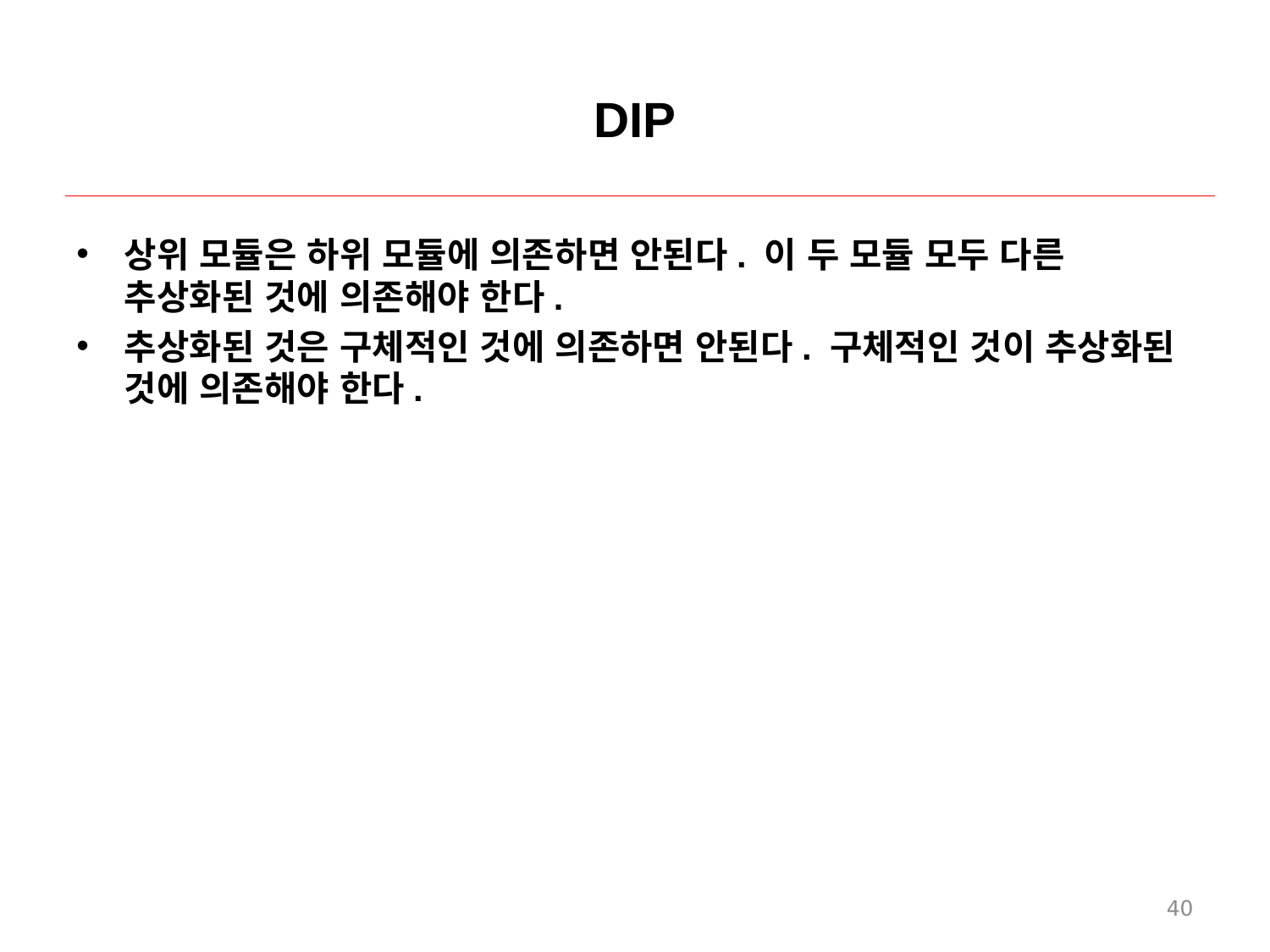

# DIP
상위 모듈은 하위 모듈에 의존하면 안된다. 이 두 모듈 모두 다른 추상화된 것에 의존해야 한다.
추상화된 것은 구체적인 것에 의존하면 안된다. 구체적인 것이 추상화된 것에 의존해야 한다.
40